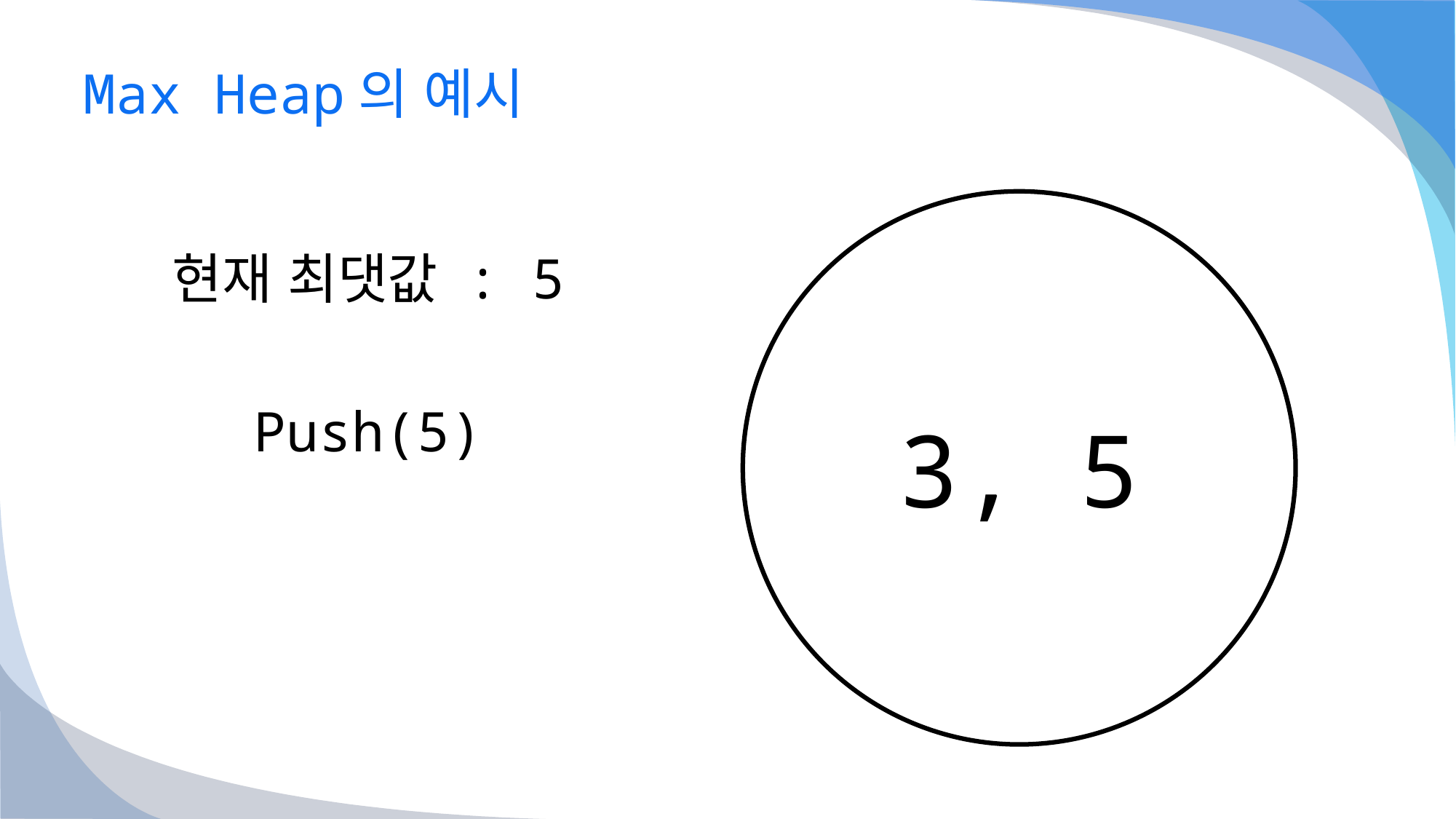

# Max Heap의 예시

현재 최댓값 : 5

Push(5)
3, 5